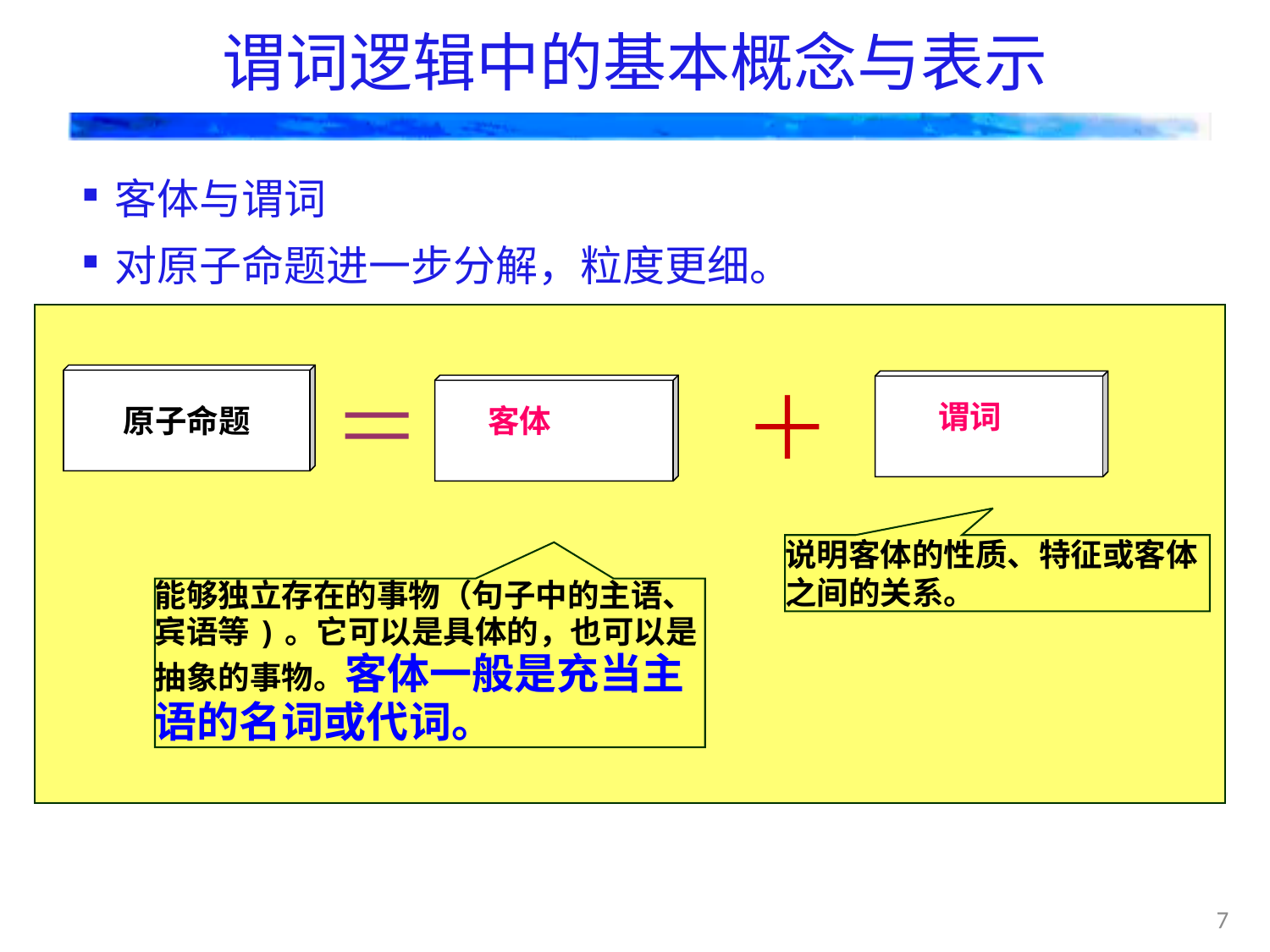

# 谓词逻辑中的基本概念与表示
客体与谓词
对原子命题进一步分解，粒度更细。

原子命题

谓词
客体

说明客体的性质、特征或客体之间的关系。
能够独立存在的事物（句子中的主语、宾语等)。它可以是具体的，也可以是抽象的事物。客体一般是充当主语的名词或代词。
7